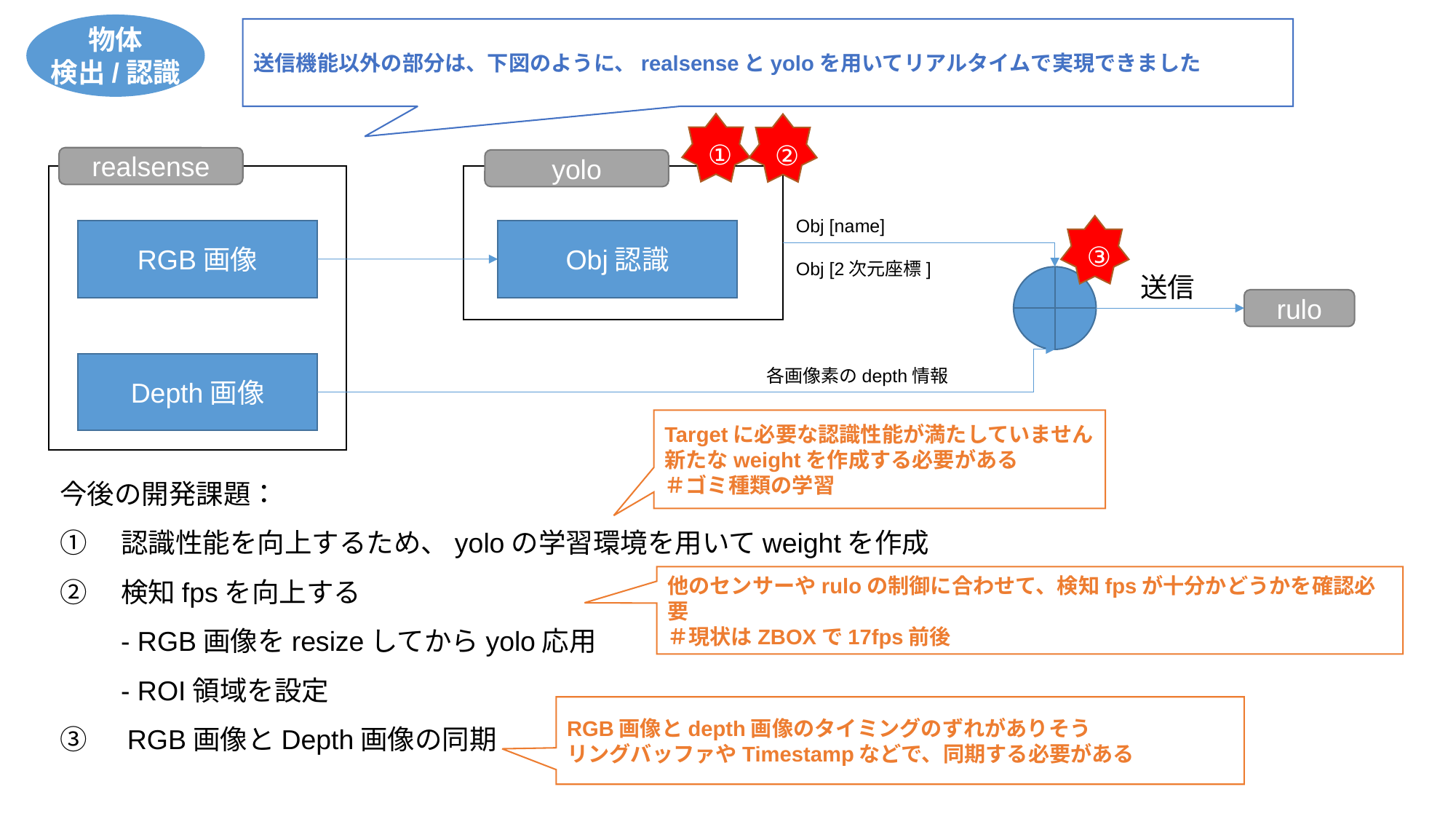

物体
検出/認識
送信機能以外の部分は、下図のように、realsenseとyoloを用いてリアルタイムで実現できました
①
②
realsense
yolo

Obj [name]

Obj [2次元座標]
③
RGB画像
Obj認識
送信

rulo
Depth画像
各画像素のdepth情報
Targetに必要な認識性能が満たしていません
新たなweightを作成する必要がある
＃ゴミ種類の学習
今後の開発課題：
①　認識性能を向上するため、yoloの学習環境を用いてweightを作成
②　検知fpsを向上する
　　- RGB画像をresizeしてからyolo応用
　　- ROI領域を設定
③　RGB画像とDepth画像の同期
他のセンサーやruloの制御に合わせて、検知fpsが十分かどうかを確認必要
＃現状はZBOXで17fps前後
RGB画像とdepth画像のタイミングのずれがありそう
リングバッファやTimestampなどで、同期する必要がある